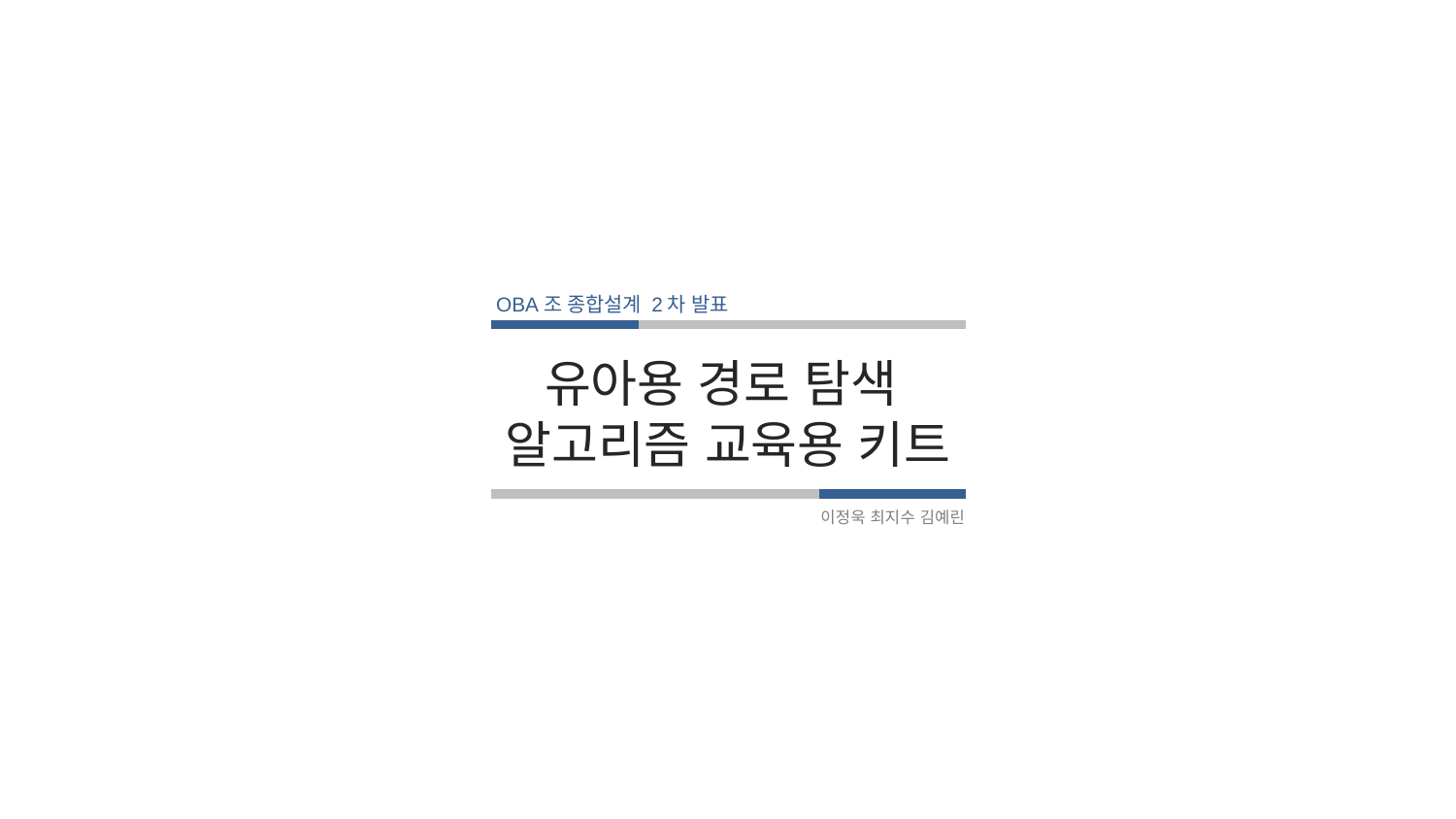

OBA조 종합설계 2차 발표
유아용 경로 탐색
알고리즘 교육용 키트
이정욱 최지수 김예린